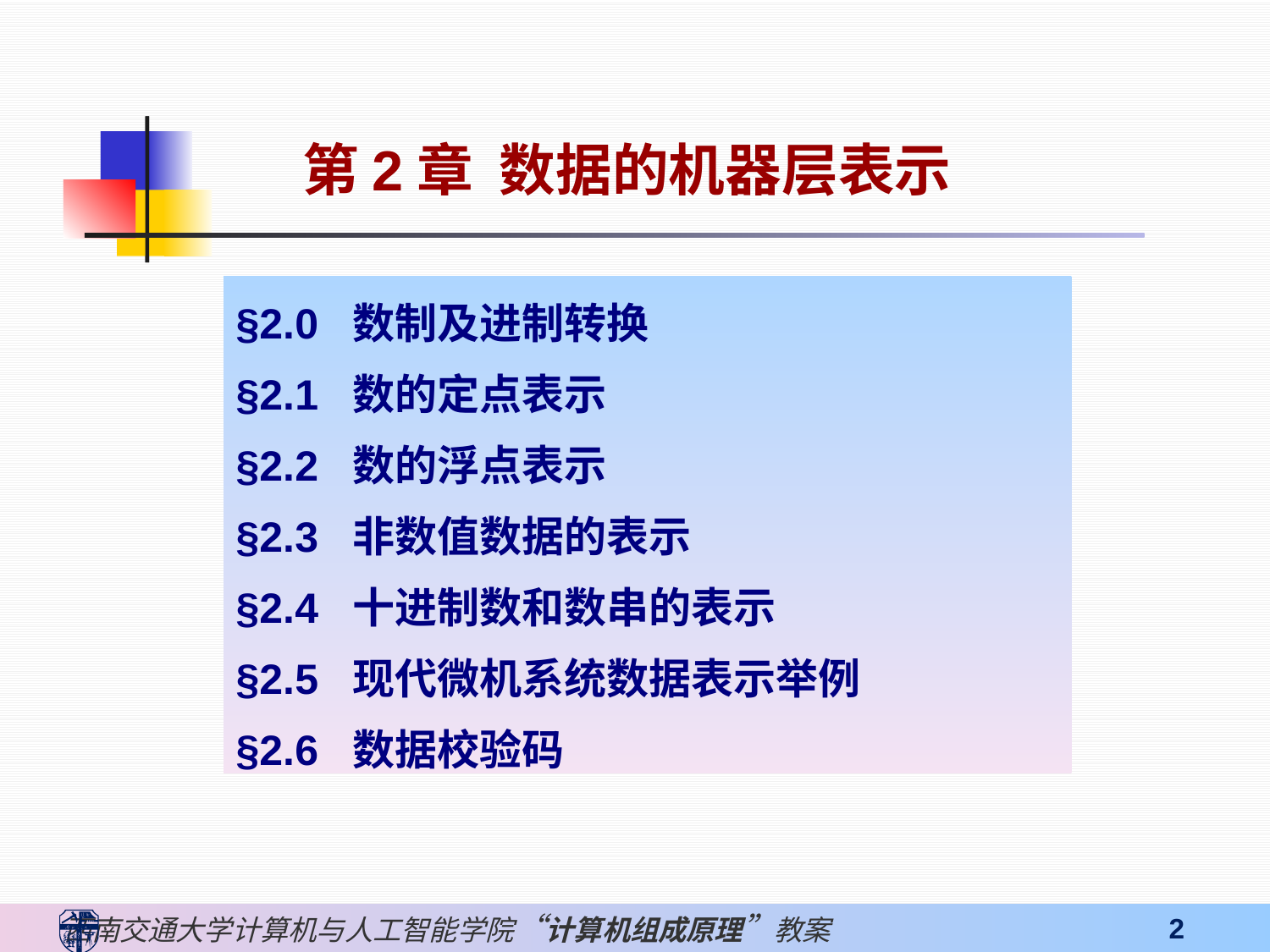

第2章  数据的机器层表示
§2.0  数制及进制转换
§2.1  数的定点表示
§2.2  数的浮点表示
§2.3  非数值数据的表示
§2.4  十进制数和数串的表示
§2.5  现代微机系统数据表示举例
§2.6  数据校验码